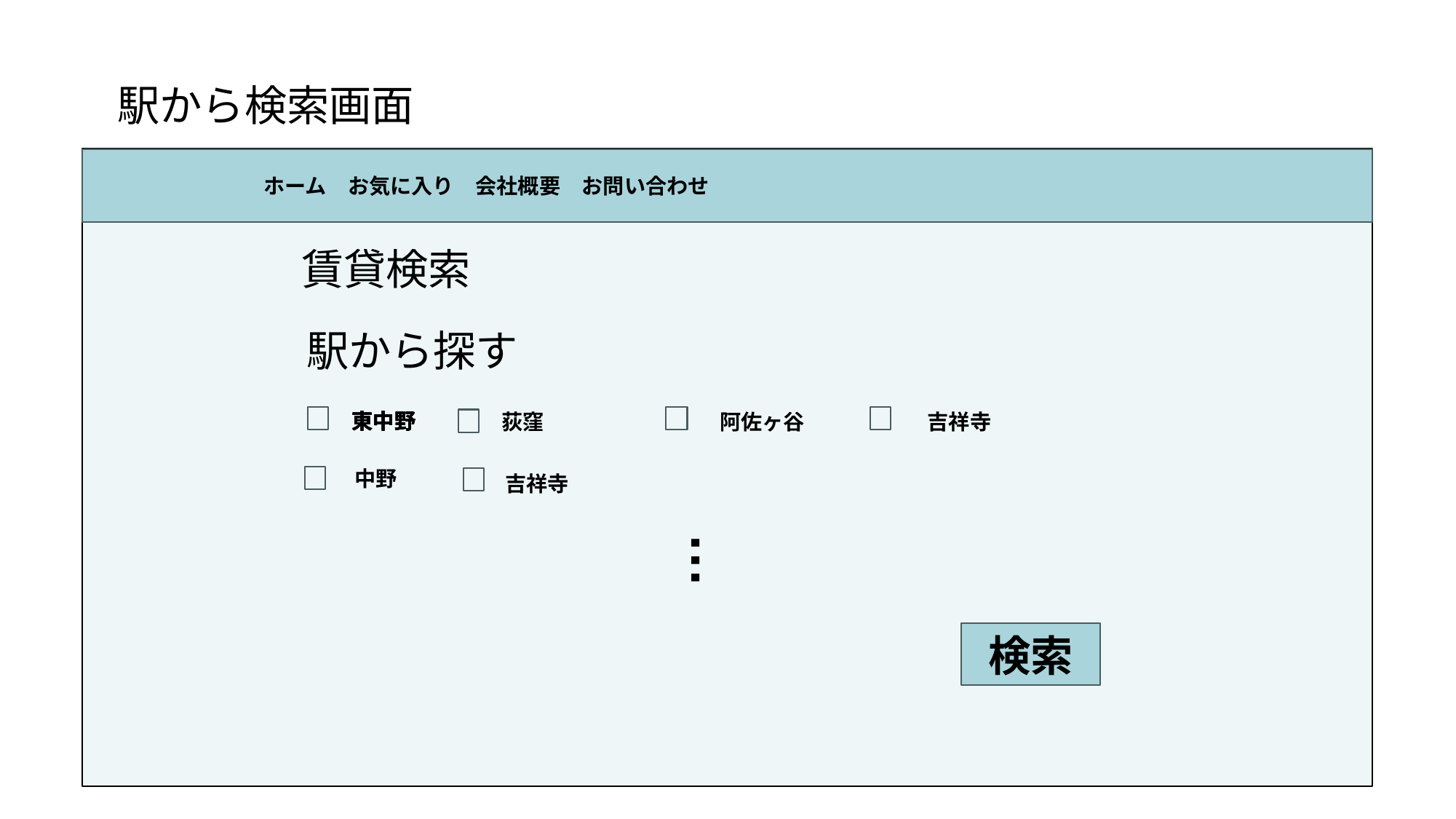

駅から検索画面

　　　　　　　　ホーム　お気に入り　会社概要　お問い合わせ
賃貸検索
駅から探す
東中野
東中野
東中野
東中野
東中野
東中野
荻窪
阿佐ヶ谷
吉祥寺

中野
吉祥寺

…
検索